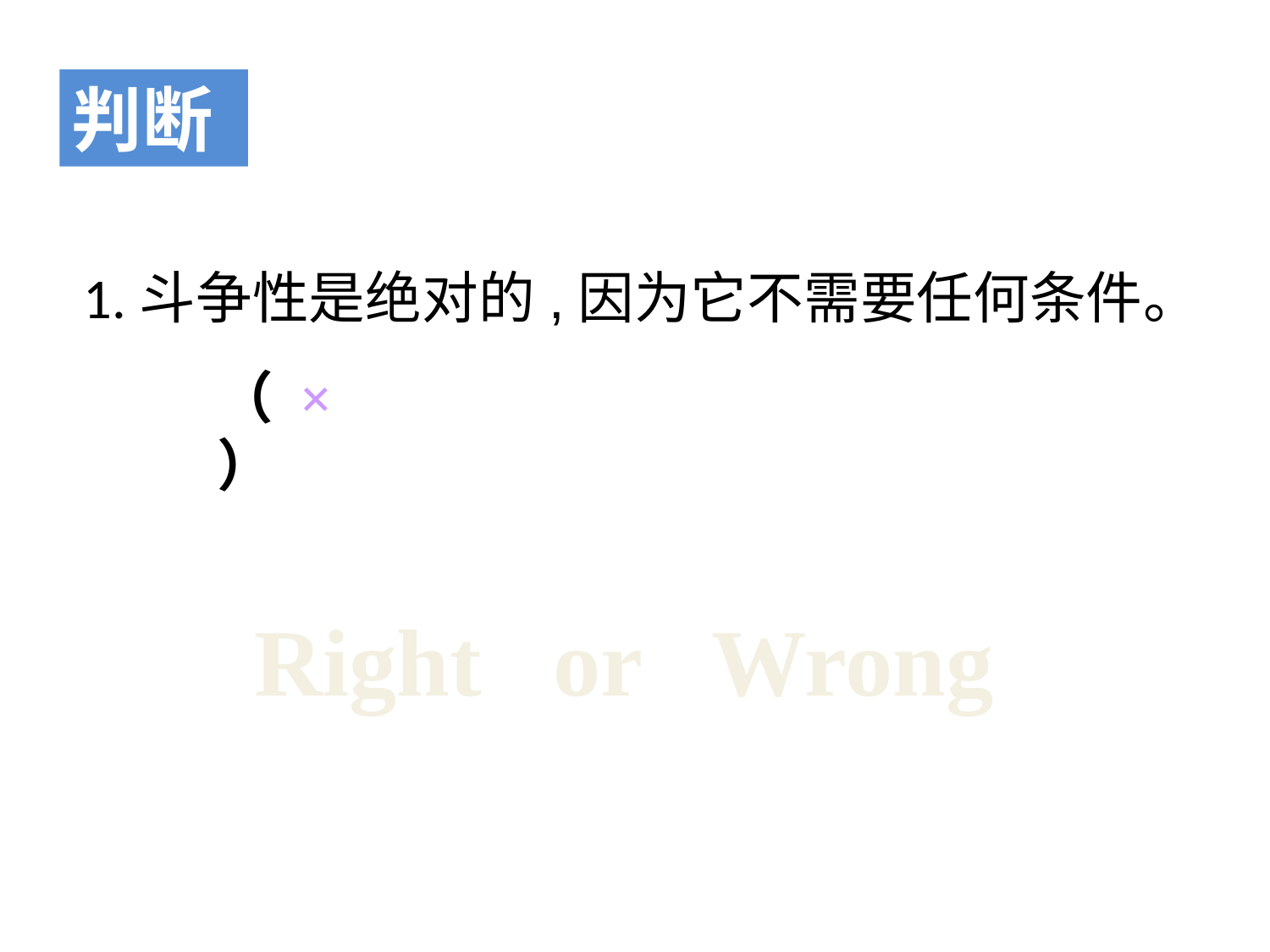

判断
    1.斗争性是绝对的,因为它不需要任何条件。
（ × ）

Right   or   Wrong